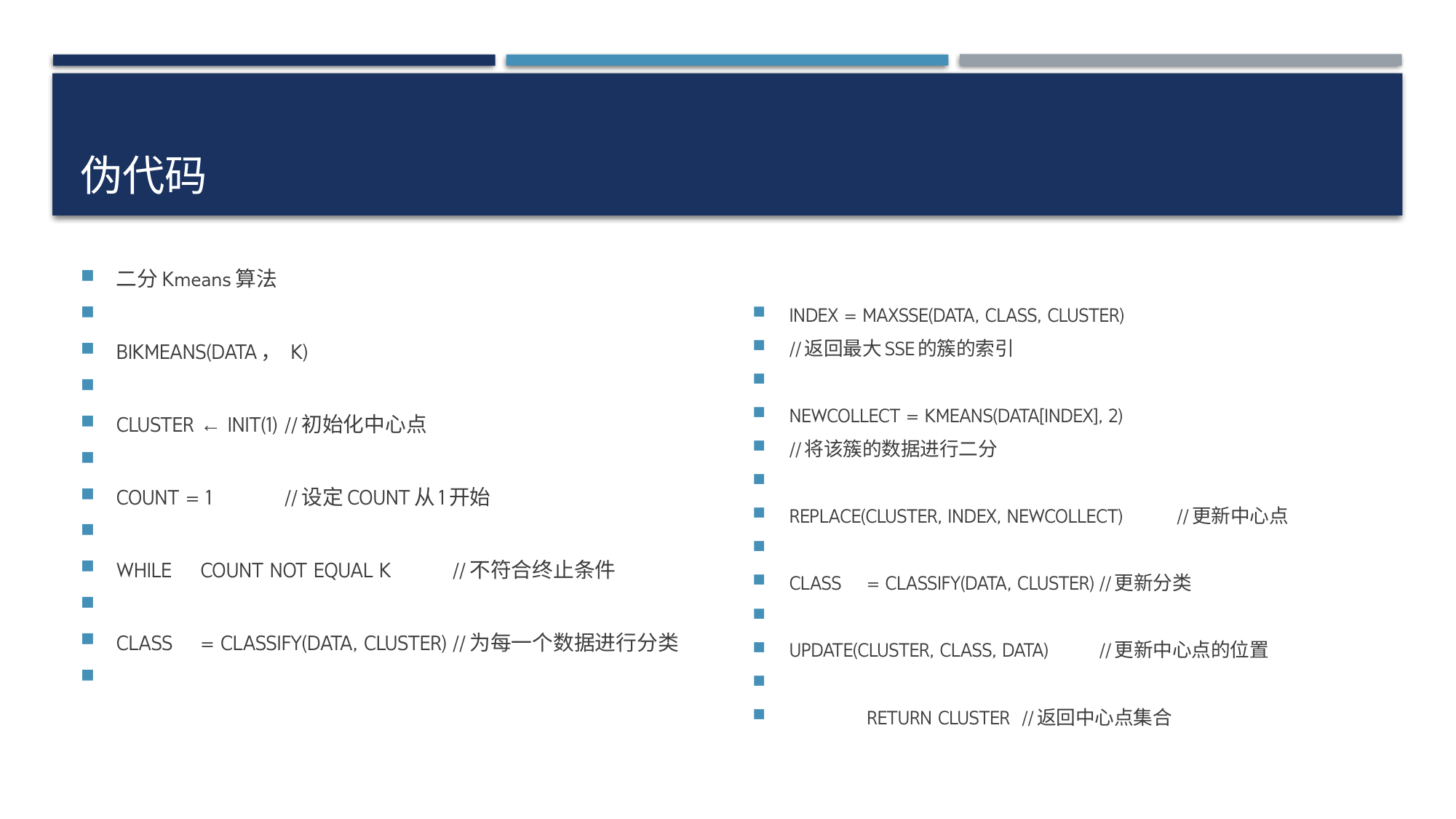

# 伪代码
二分Kmeans算法

BIKMEANS(DATA， K)

CLUSTER ← INIT(1)				//初始化中心点

COUNT = 1						//设定COUNT从1开始

WHILE	COUNT NOT EQUAL K		//不符合终止条件

CLASS	= CLASSIFY(DATA, CLUSTER)		//为每一个数据进行分类

INDEX = MAXSSE(DATA, CLASS, CLUSTER)
//返回最大SSE的簇的索引

NEWCOLLECT = KMEANS(DATA[INDEX], 2)
//将该簇的数据进行二分

REPLACE(CLUSTER, INDEX, NEWCOLLECT)		//更新中心点

CLASS	= CLASSIFY(DATA, CLUSTER)			//更新分类

UPDATE(CLUSTER, CLASS, DATA)				//更新中心点的位置

	RETURN CLUSTER						//返回中心点集合